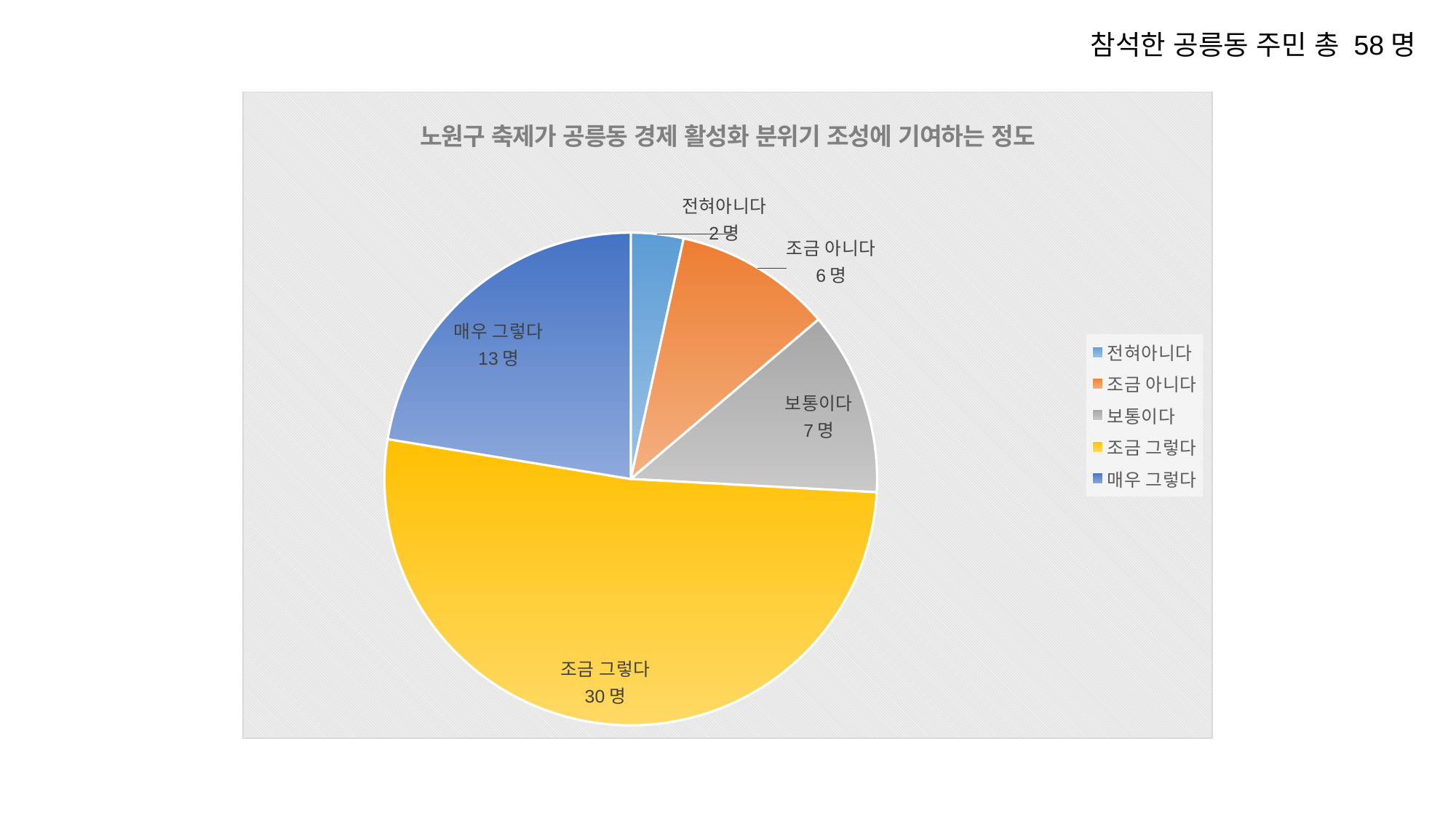

참석한 공릉동 주민 총 58명

### Chart: 노원구 축제가 공릉동 경제 활성화 분위기 조성에 기여하는 정도

| Category | 노원구 지역축제가 공릉 1동 경제 활성화 분위기 조성에 기여하는 정도 |
|---|---|
| 전혀아니다 | 2.0 |
| 조금 아니다 | 6.0 |
| 보통이다 | 7.0 |
| 조금 그렇다 | 30.0 |
| 매우 그렇다 | 13.0 |